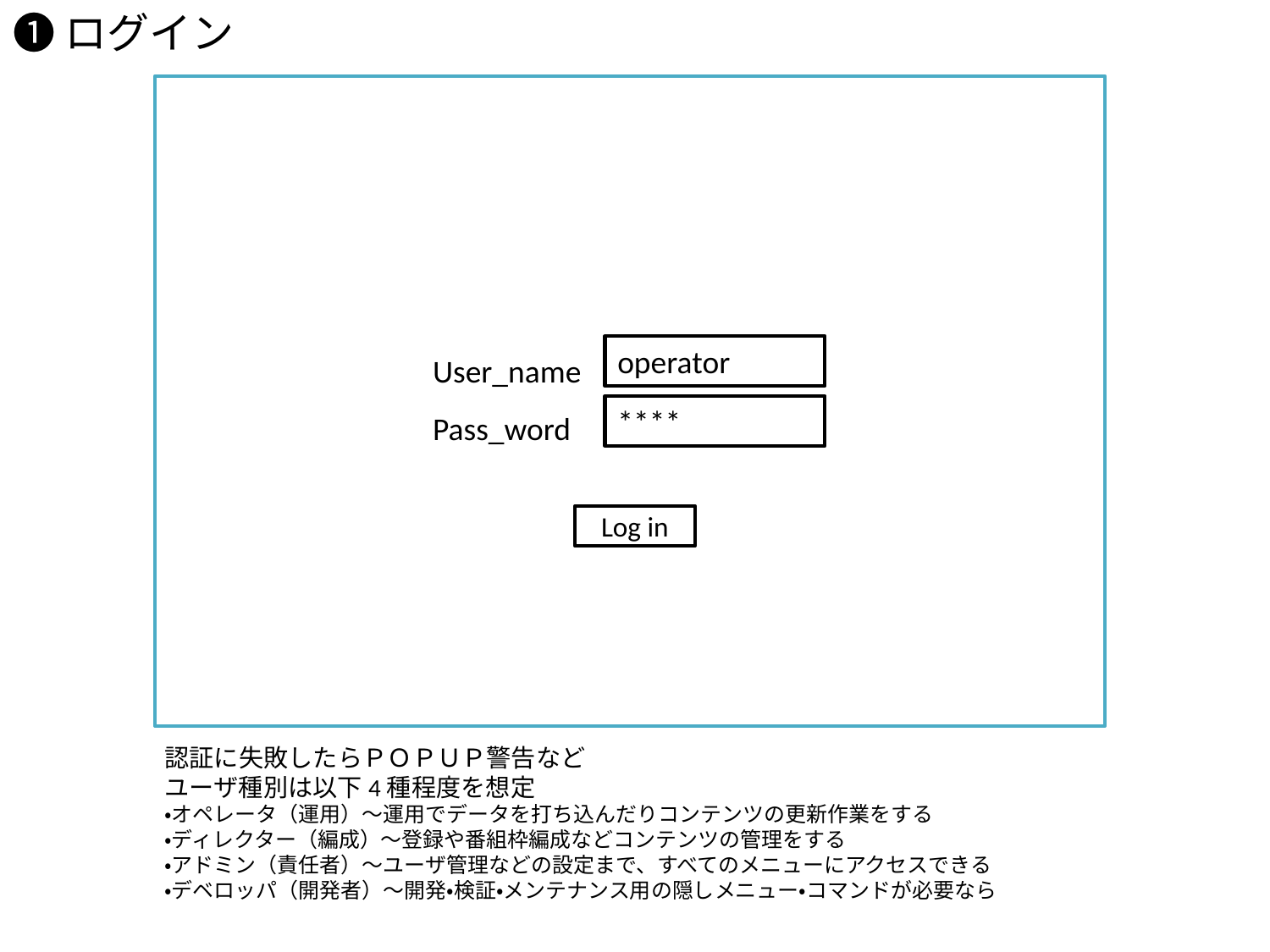

❶ログイン

User_name
Pass_word
operator
****
Log in
認証に失敗したらＰＯＰＵＰ警告など
ユーザ種別は以下4種程度を想定
・オペレータ（運用）～運用でデータを打ち込んだりコンテンツの更新作業をする
・ディレクター（編成）～登録や番組枠編成などコンテンツの管理をする
・アドミン（責任者）～ユーザ管理などの設定まで、すべてのメニューにアクセスできる
・デベロッパ（開発者）～開発・検証・メンテナンス用の隠しメニュー・コマンドが必要なら